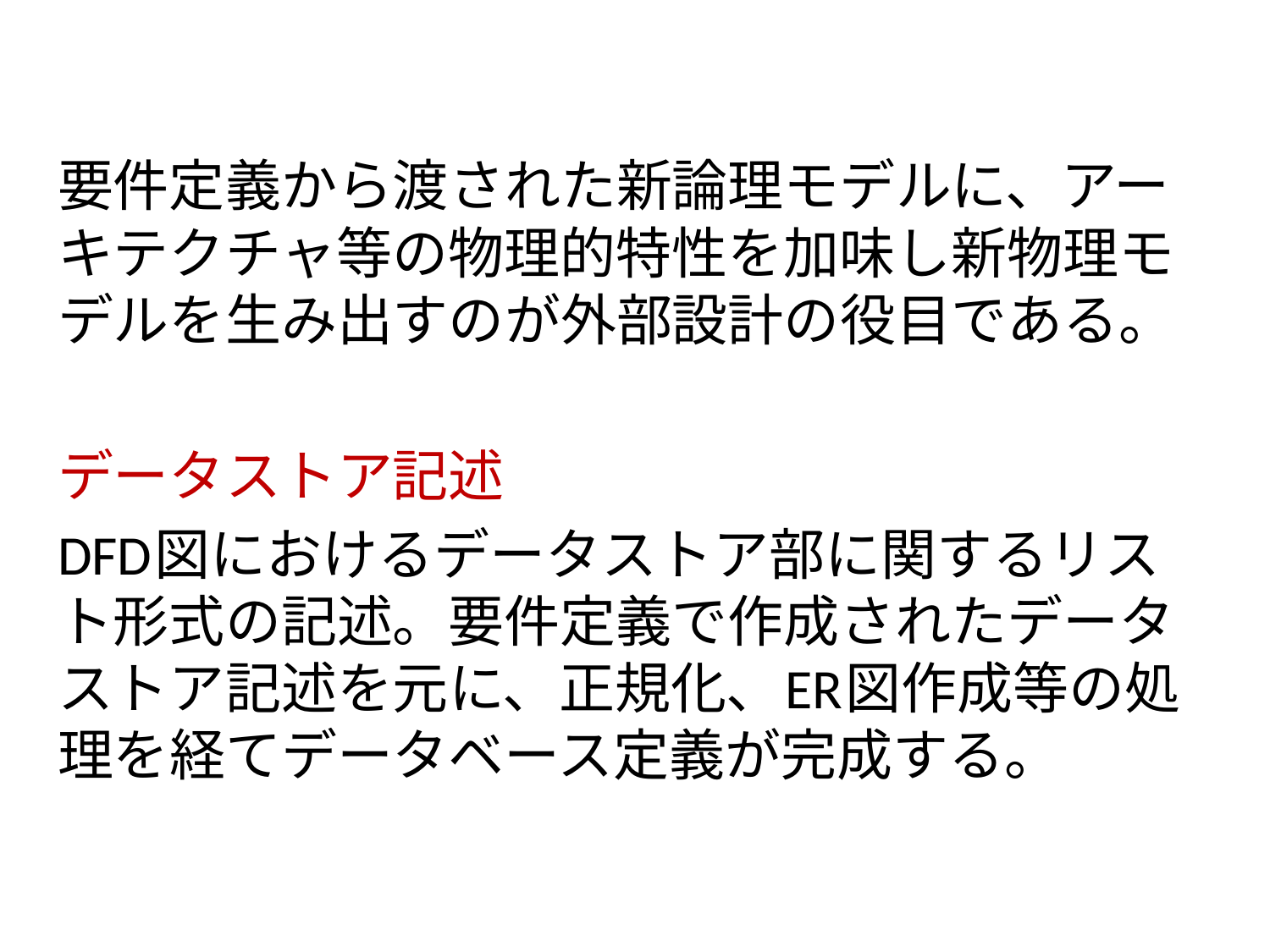

要件定義から渡された新論理モデルに、アーキテクチャ等の物理的特性を加味し新物理モデルを生み出すのが外部設計の役目である。

データストア記述
DFD図におけるデータストア部に関するリスト形式の記述。要件定義で作成されたデータストア記述を元に、正規化、ER図作成等の処理を経てデータベース定義が完成する。